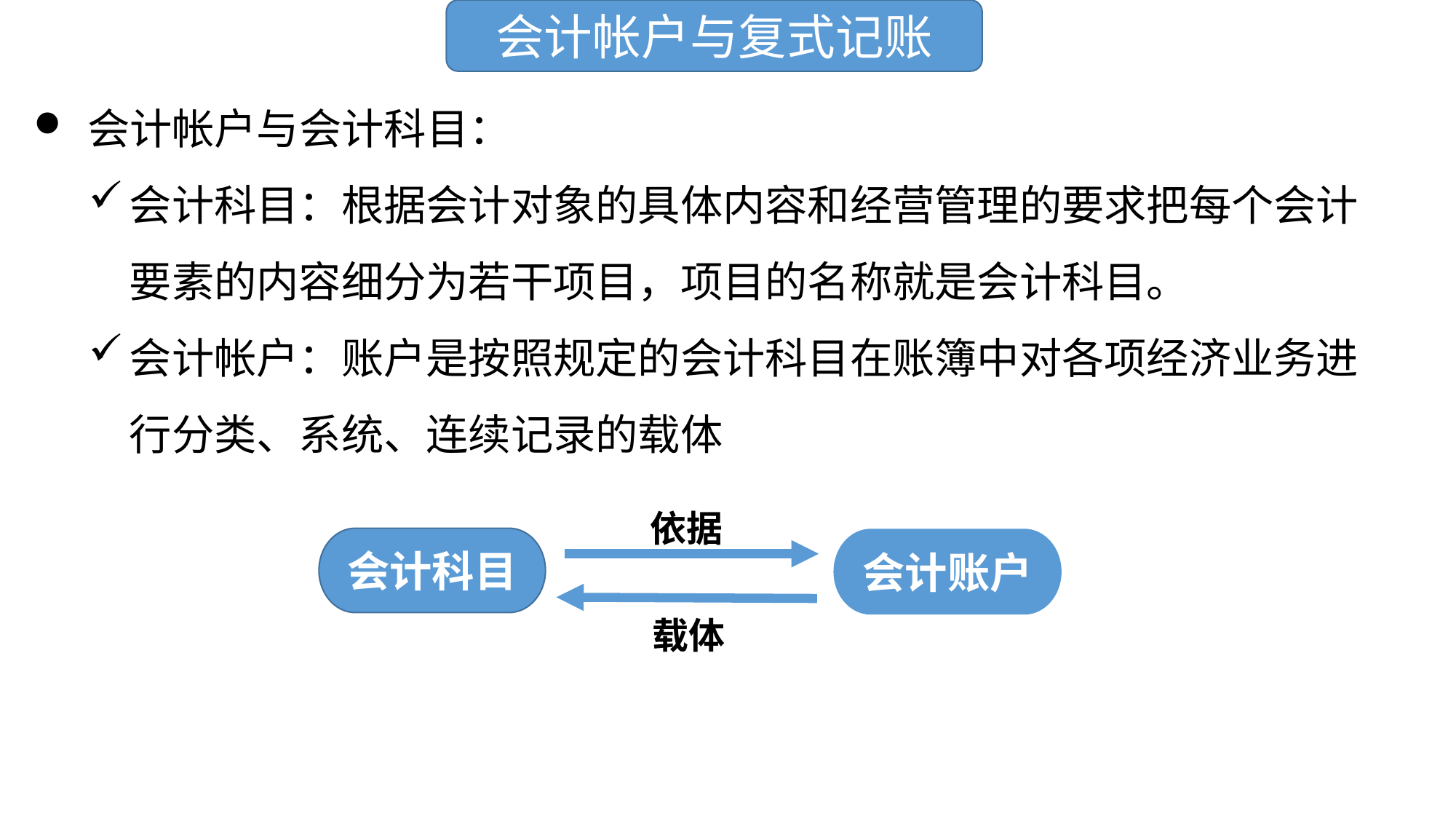

会计帐户与复式记账
 会计帐户与会计科目：
会计科目：根据会计对象的具体内容和经营管理的要求把每个会计要素的内容细分为若干项目，项目的名称就是会计科目。
会计帐户：账户是按照规定的会计科目在账簿中对各项经济业务进行分类、系统、连续记录的载体
依据
会计科目
会计账户
载体